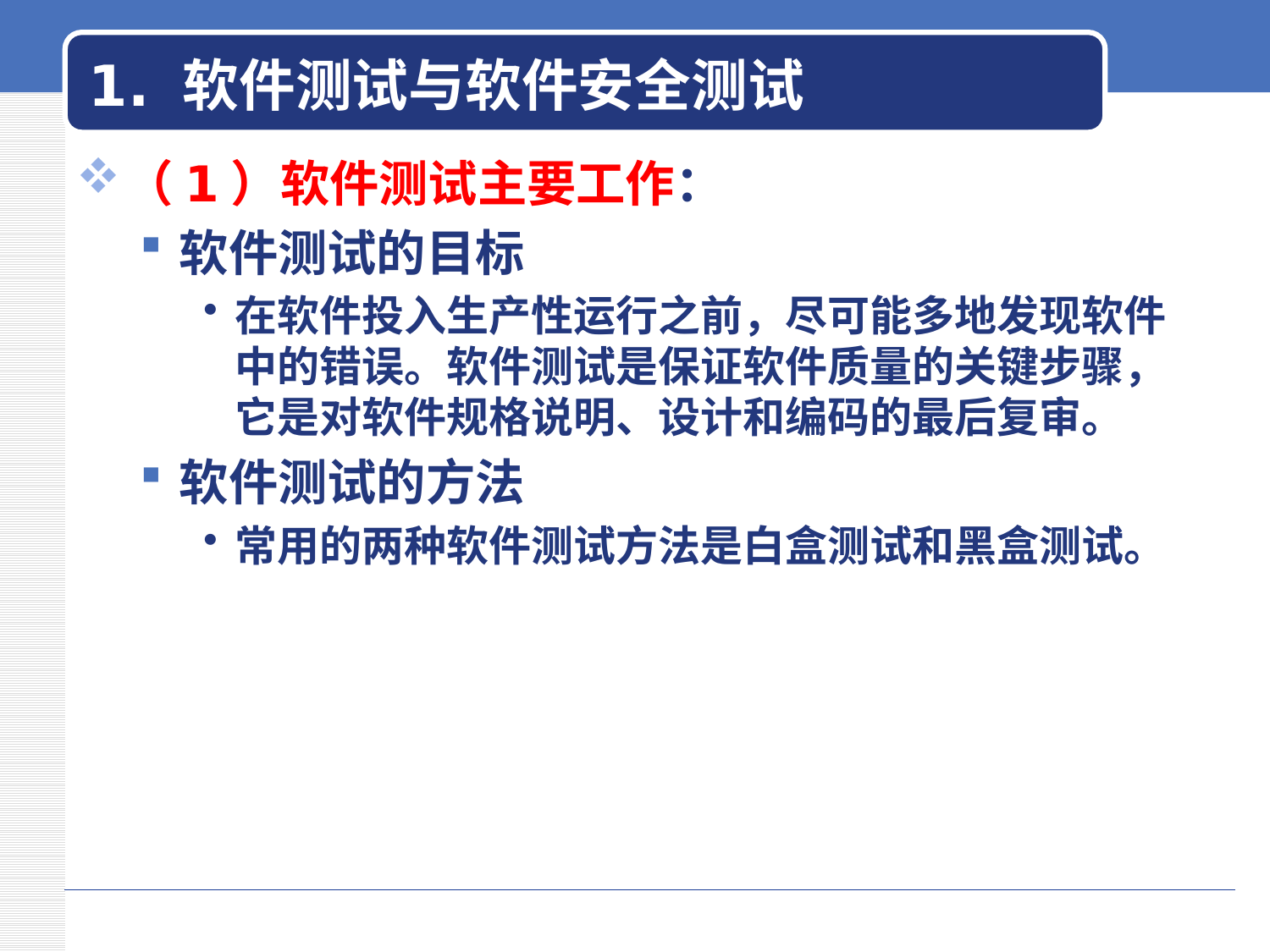

# 1. 软件测试与软件安全测试
（1）软件测试主要工作：
软件测试的目标
在软件投入生产性运行之前，尽可能多地发现软件中的错误。软件测试是保证软件质量的关键步骤，它是对软件规格说明、设计和编码的最后复审。
软件测试的方法
常用的两种软件测试方法是白盒测试和黑盒测试。